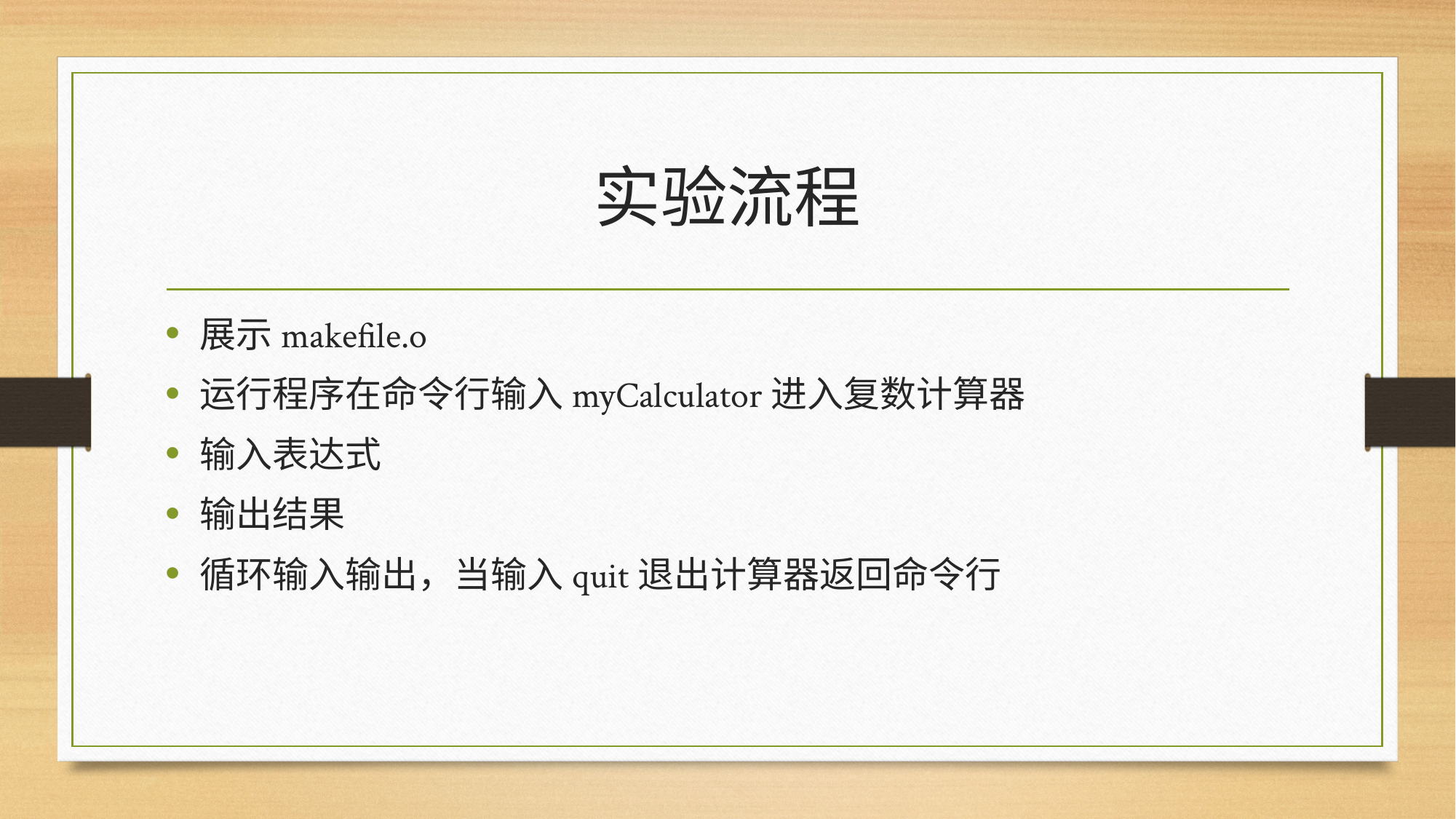

# 实验流程
展示makefile.o
运行程序在命令行输入myCalculator进入复数计算器
输入表达式
输出结果
循环输入输出，当输入quit退出计算器返回命令行